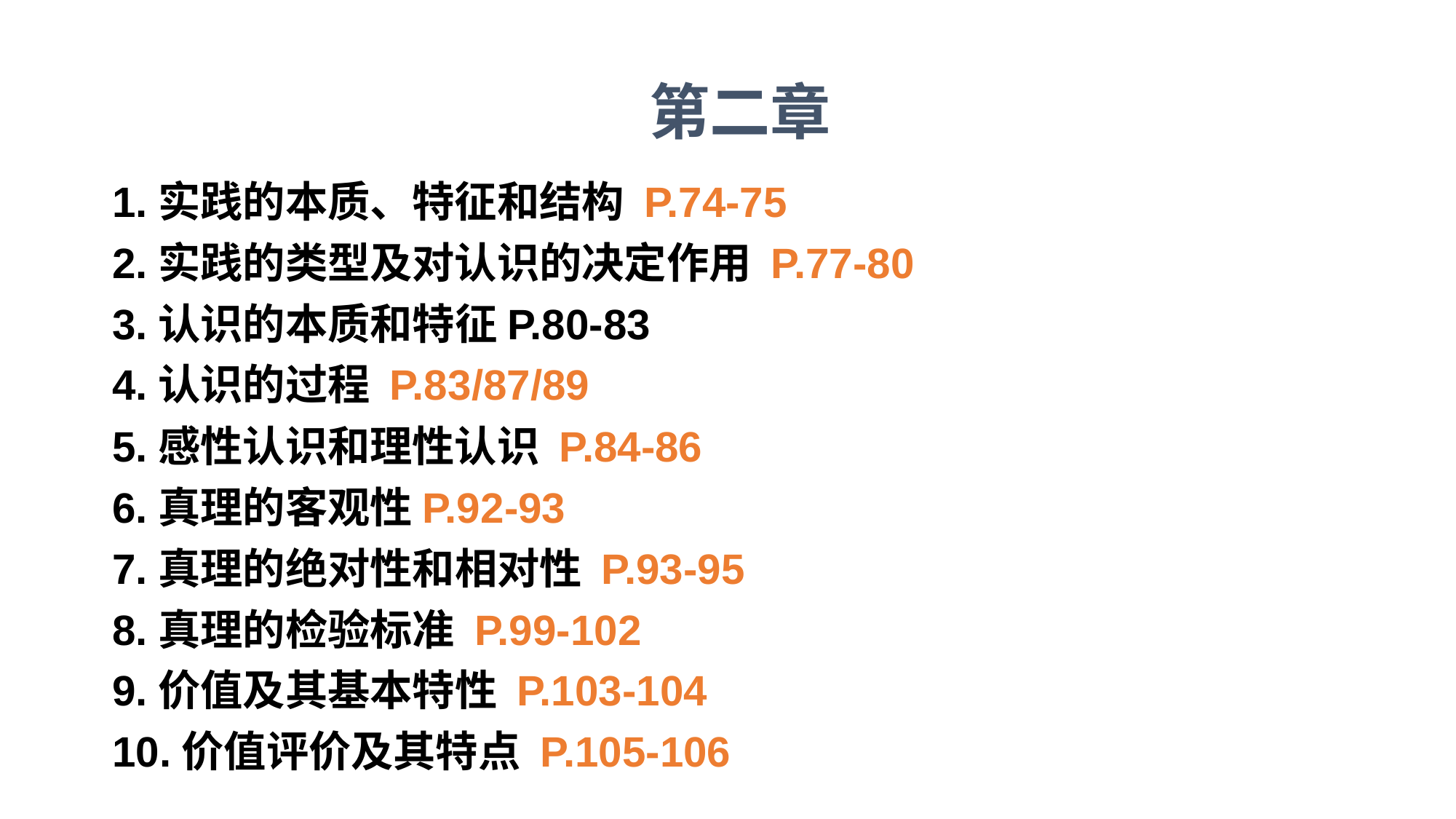

第二章
1.实践的本质、特征和结构 P.74-75
2.实践的类型及对认识的决定作用 P.77-80
3.认识的本质和特征P.80-83
4.认识的过程 P.83/87/89
5.感性认识和理性认识 P.84-86
6.真理的客观性P.92-93
7.真理的绝对性和相对性 P.93-95
8.真理的检验标准 P.99-102
9.价值及其基本特性 P.103-104
10.价值评价及其特点 P.105-106